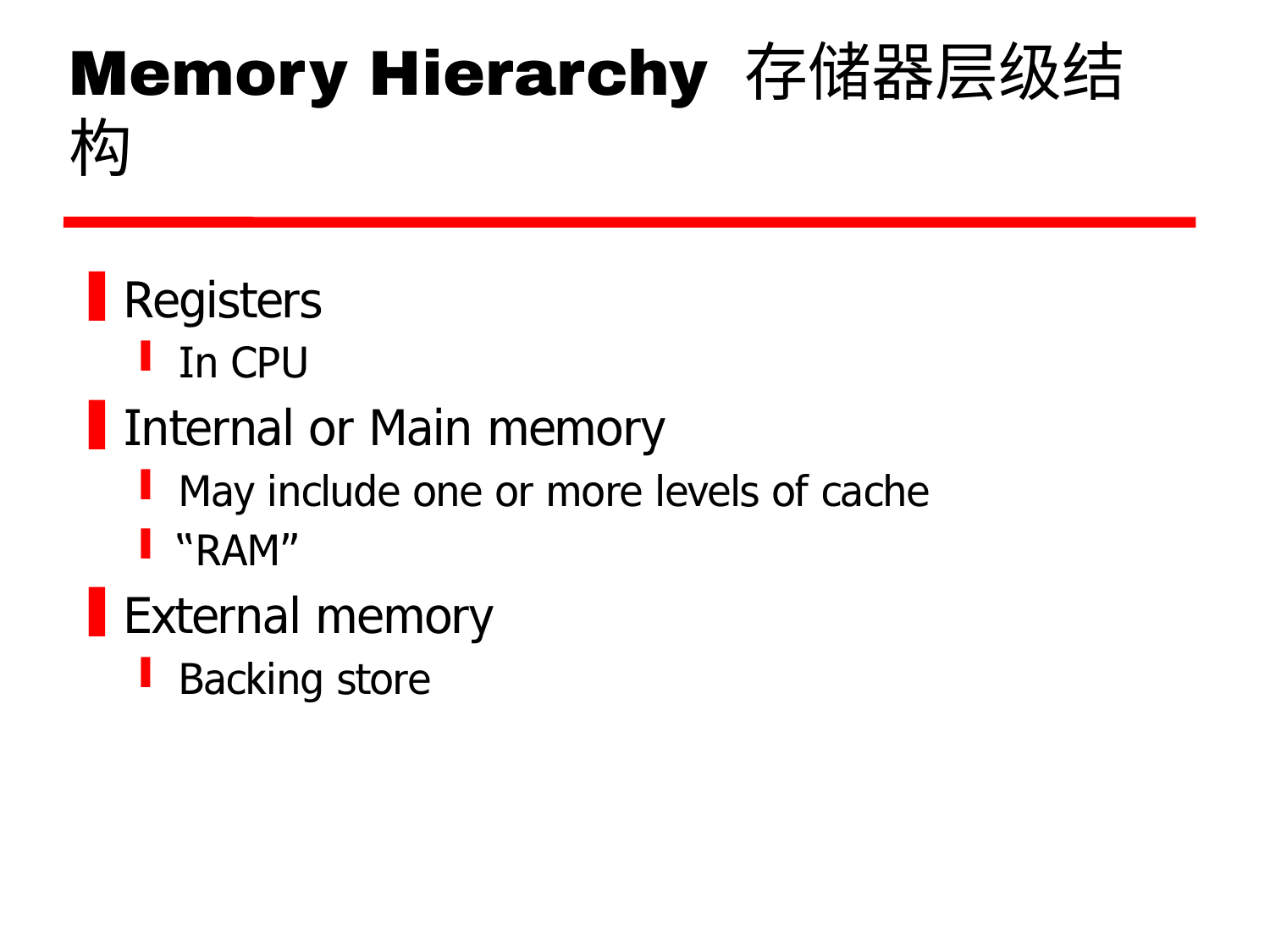

# Memory Hierarchy 存储器层级结构
Registers
In CPU
Internal or Main memory
May include one or more levels of cache
“RAM”
External memory
Backing store